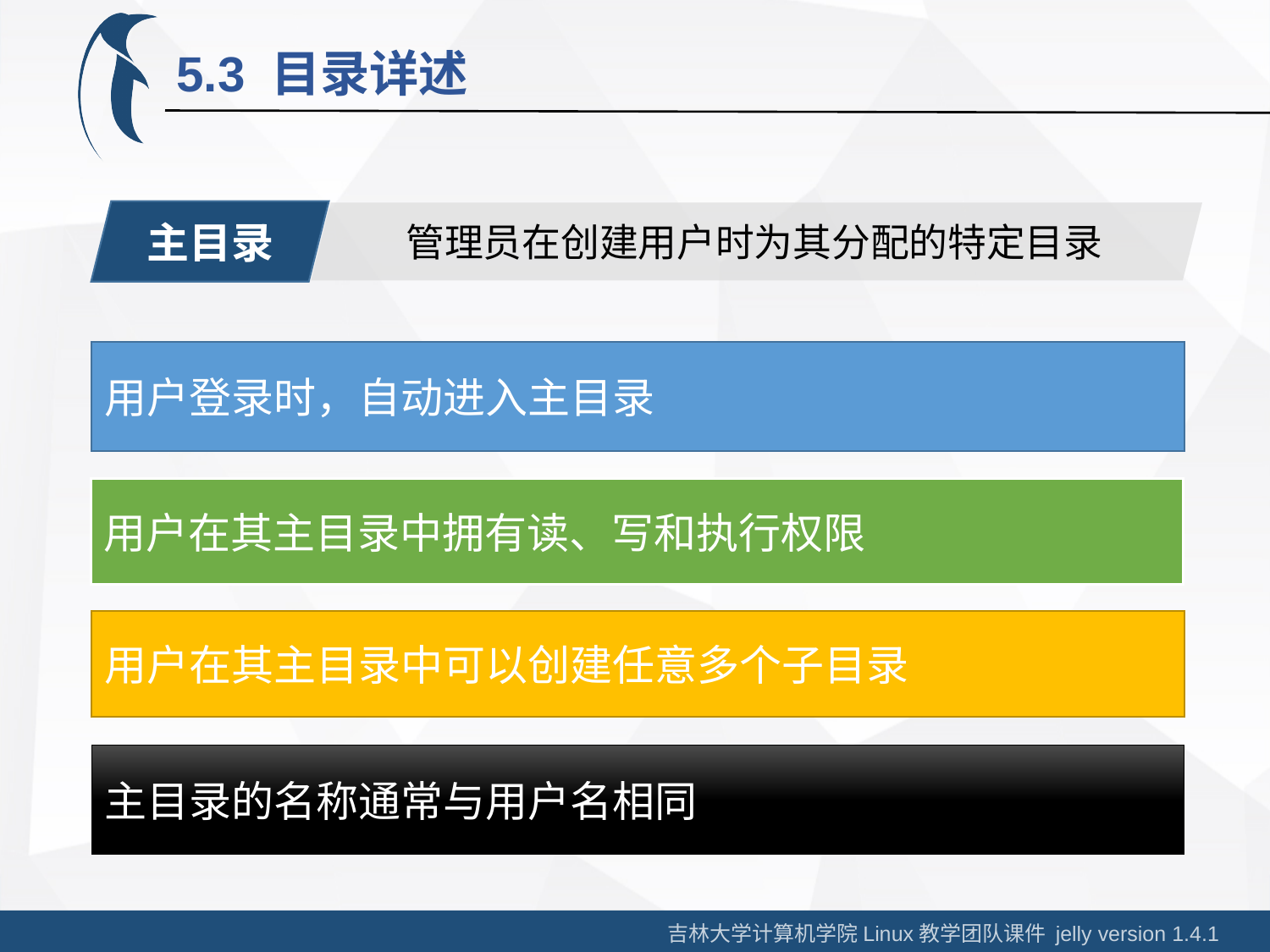

5.3 目录详述
主目录
管理员在创建用户时为其分配的特定目录
用户登录时，自动进入主目录
用户在其主目录中拥有读、写和执行权限
用户在其主目录中可以创建任意多个子目录
主目录的名称通常与用户名相同